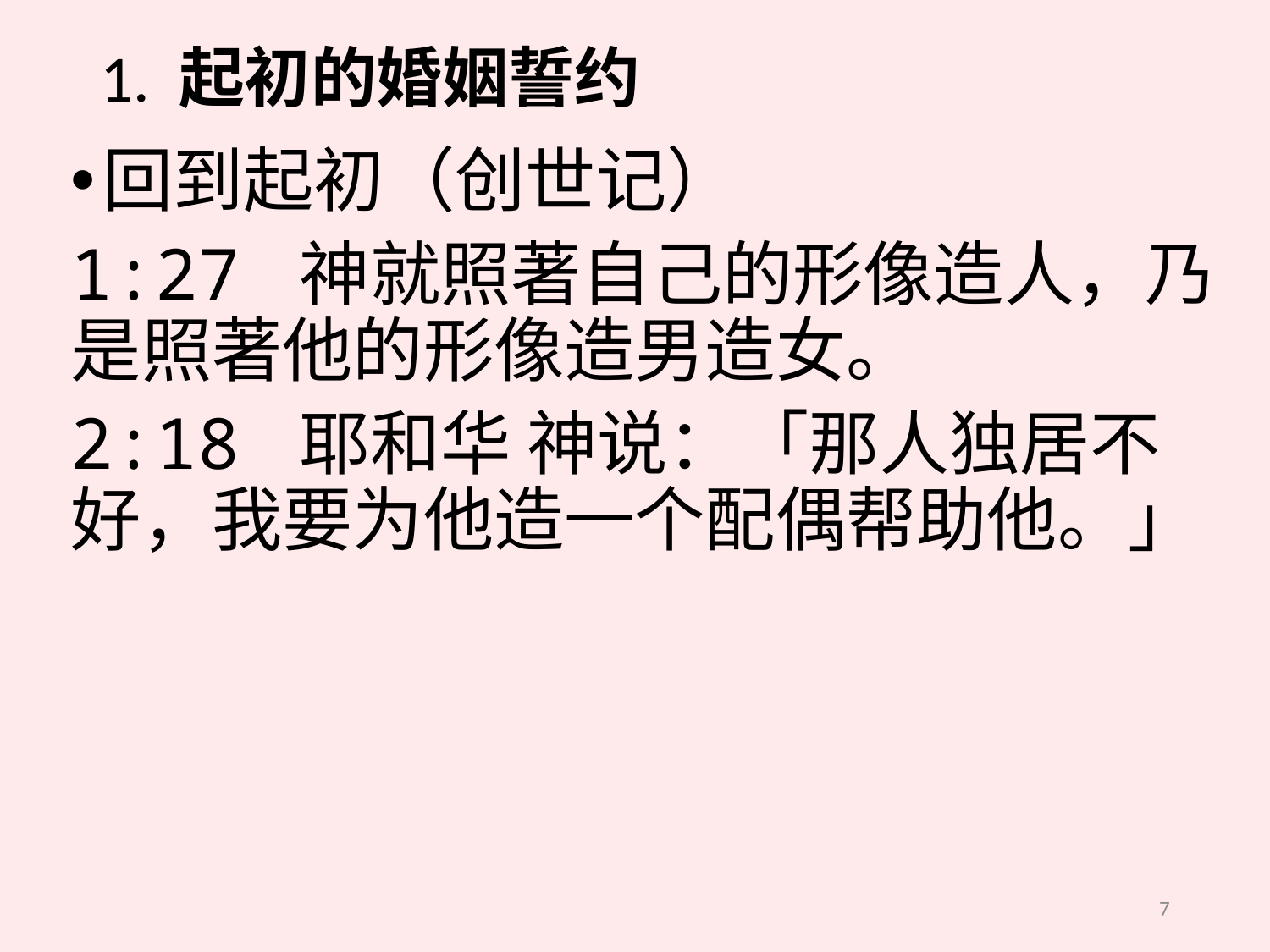

# 1. 起初的婚姻誓约
回到起初（创世记）
1:27 神就照著自己的形像造人，乃是照著他的形像造男造女。
2:18 耶和华 神说：「那人独居不好，我要为他造一个配偶帮助他。」
7